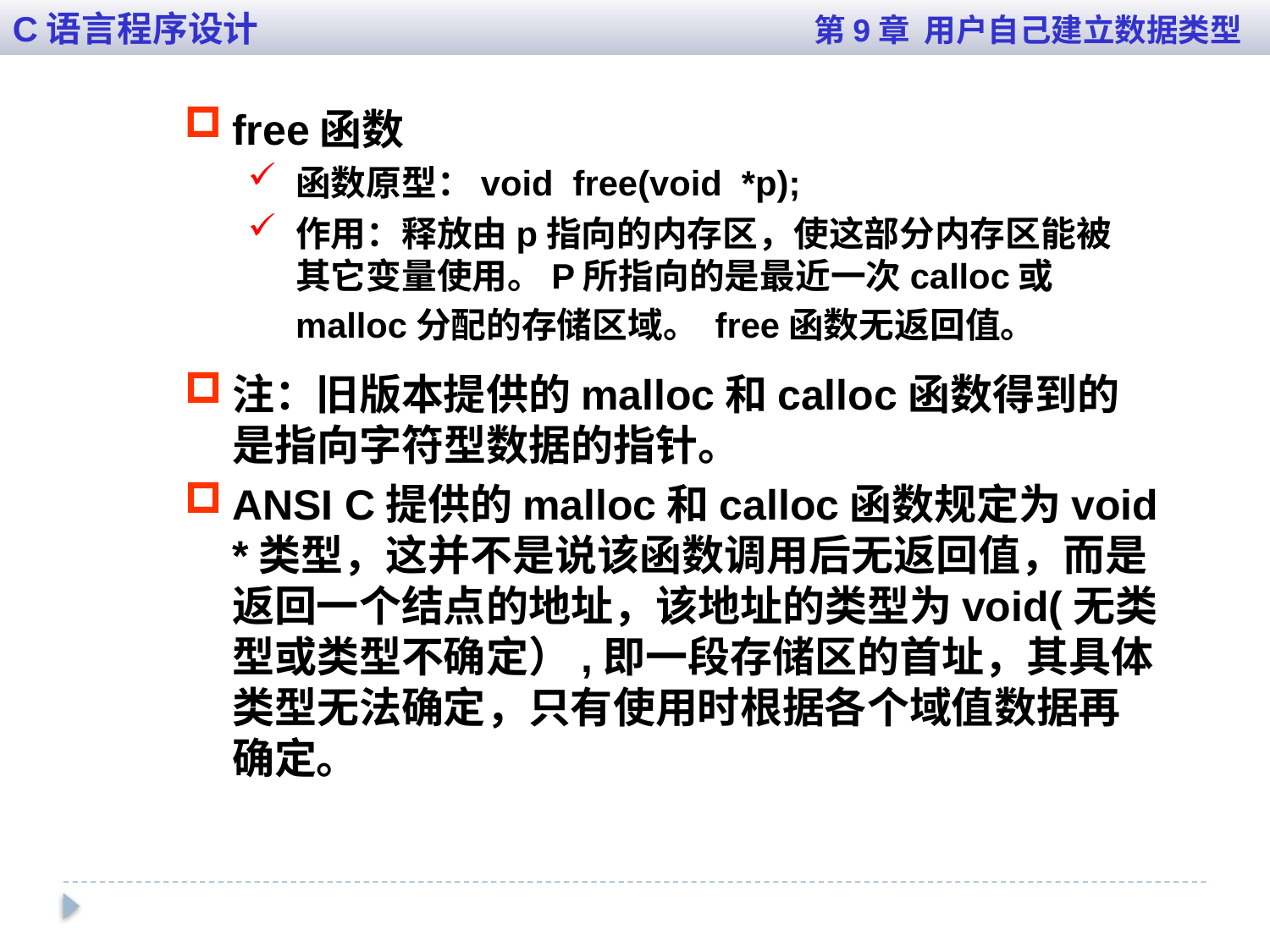

C语言程序设计                                                                     第9章  用户自己建立数据类型
free函数
函数原型：void  free(void  *p);
作用：释放由p指向的内存区，使这部分内存区能被其它变量使用。P所指向的是最近一次calloc或malloc分配的存储区域。 free函数无返回值。
注：旧版本提供的malloc和calloc函数得到的是指向字符型数据的指针。
ANSI C提供的malloc和calloc函数规定为void *类型，这并不是说该函数调用后无返回值，而是返回一个结点的地址，该地址的类型为void(无类型或类型不确定）,即一段存储区的首址，其具体类型无法确定，只有使用时根据各个域值数据再确定。